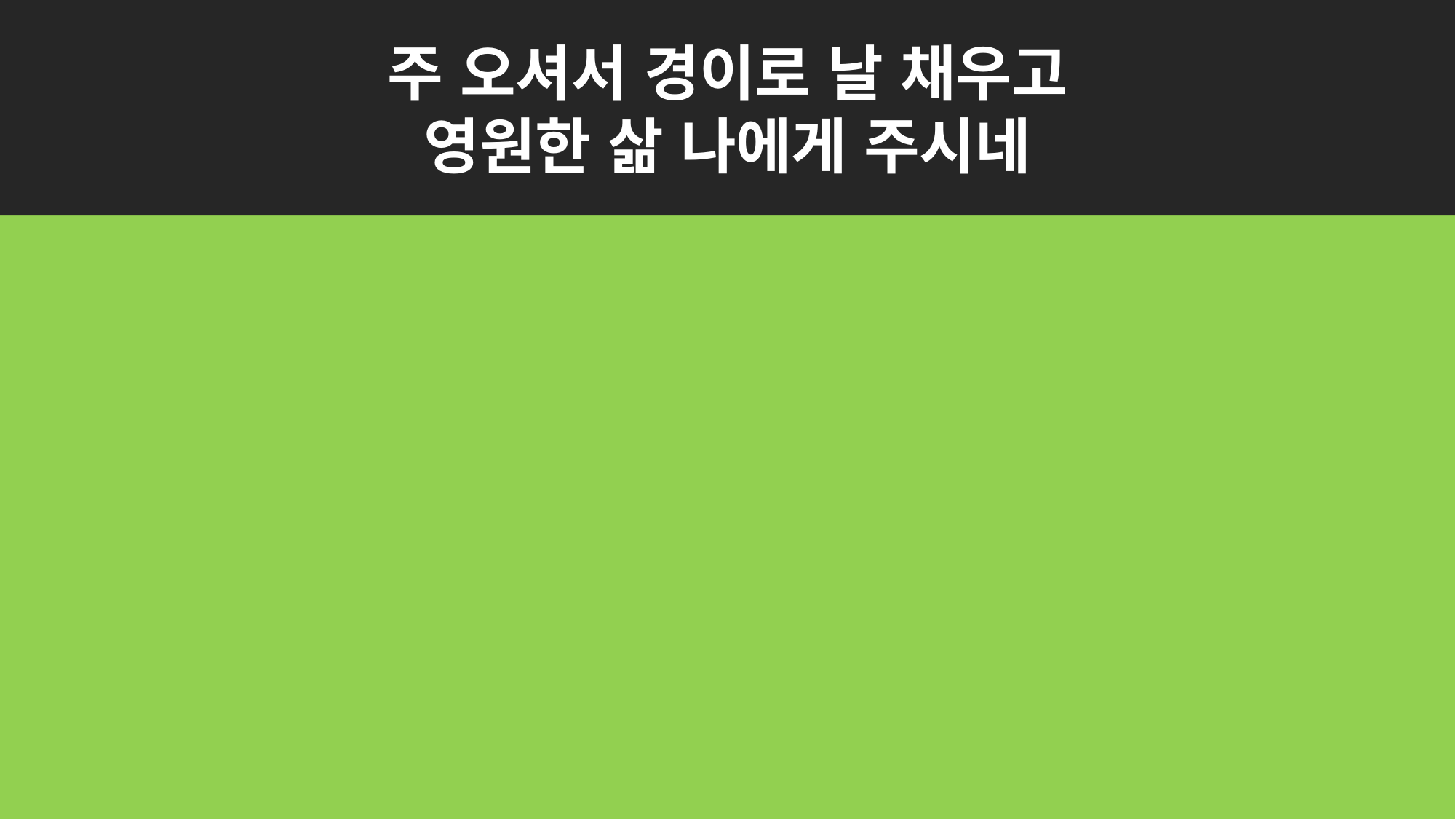

주 오셔서 경이로 날 채우고
영원한 삶 나에게 주시네